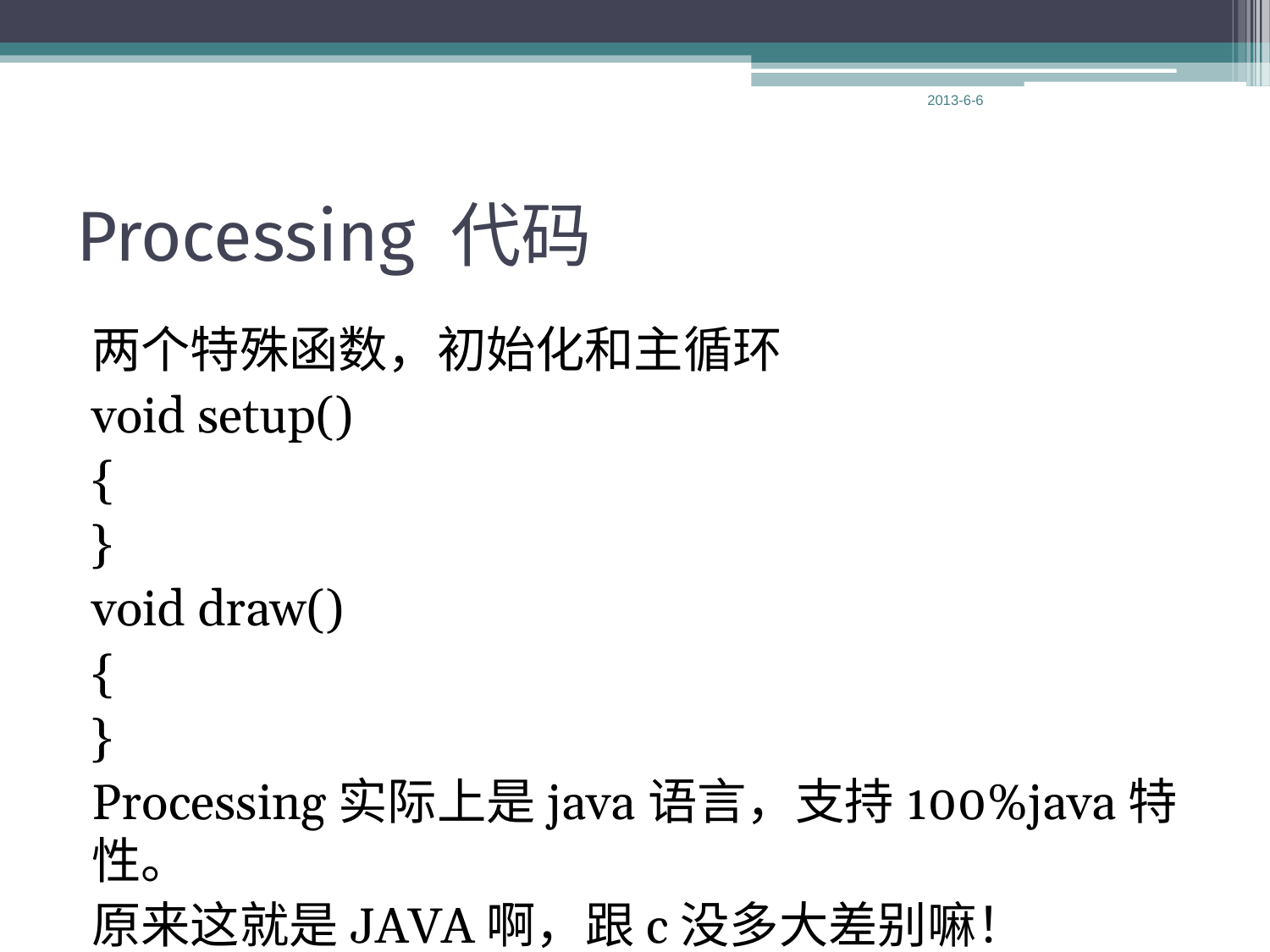

2013-6-6
# Processing 代码
两个特殊函数，初始化和主循环
void setup()
{
}
void draw()
{
}
Processing实际上是java语言，支持100%java特性。
原来这就是JAVA啊，跟c没多大差别嘛！